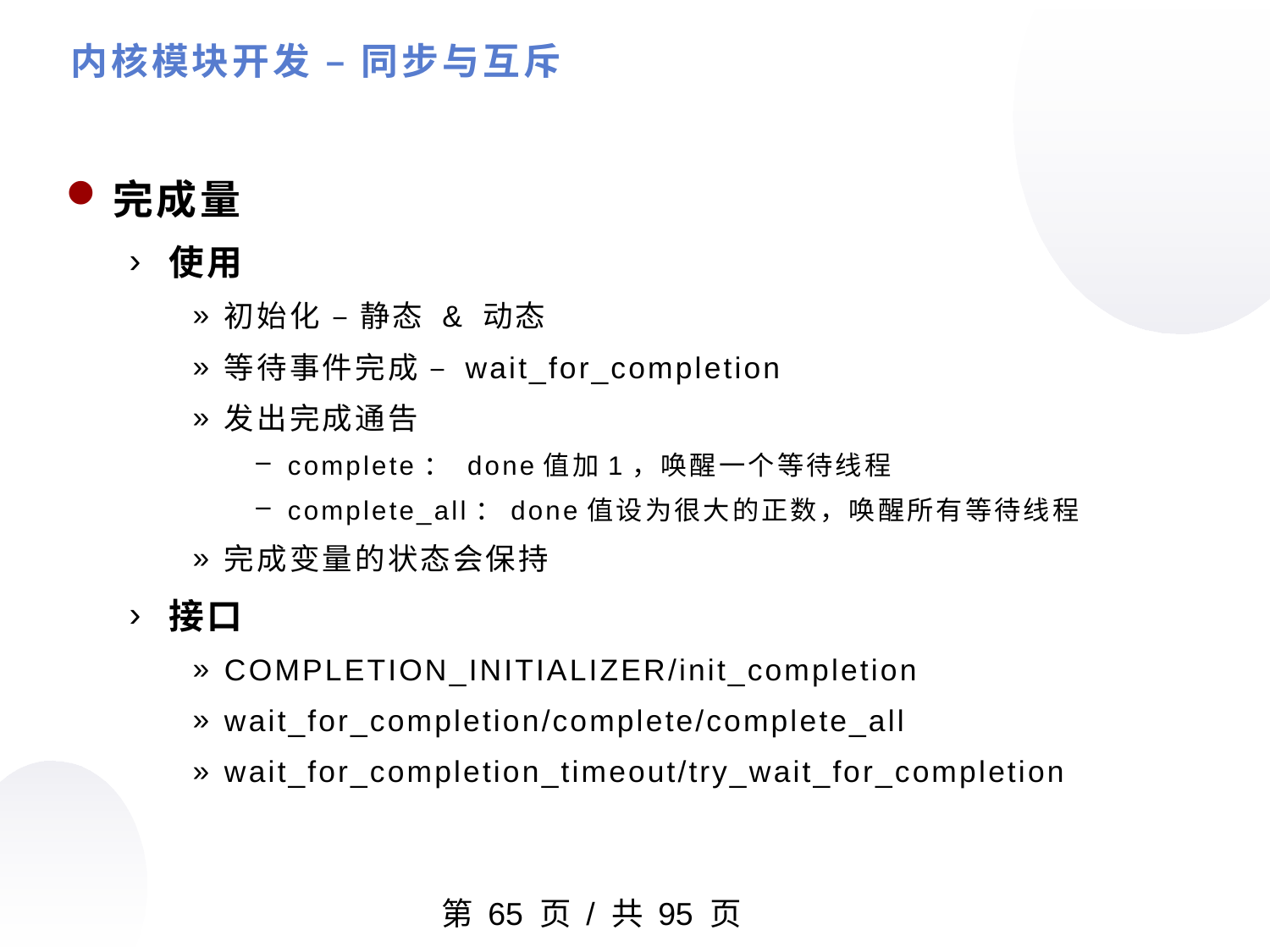

内核模块开发 – 同步与互斥

完成量
使用
初始化 – 静态 & 动态
等待事件完成 – wait_for_completion
发出完成通告
complete： done值加1，唤醒一个等待线程
complete_all：done值设为很大的正数，唤醒所有等待线程
完成变量的状态会保持
接口
COMPLETION_INITIALIZER/init_completion
wait_for_completion/complete/complete_all
wait_for_completion_timeout/try_wait_for_completion

第 65 页 / 共 95 页